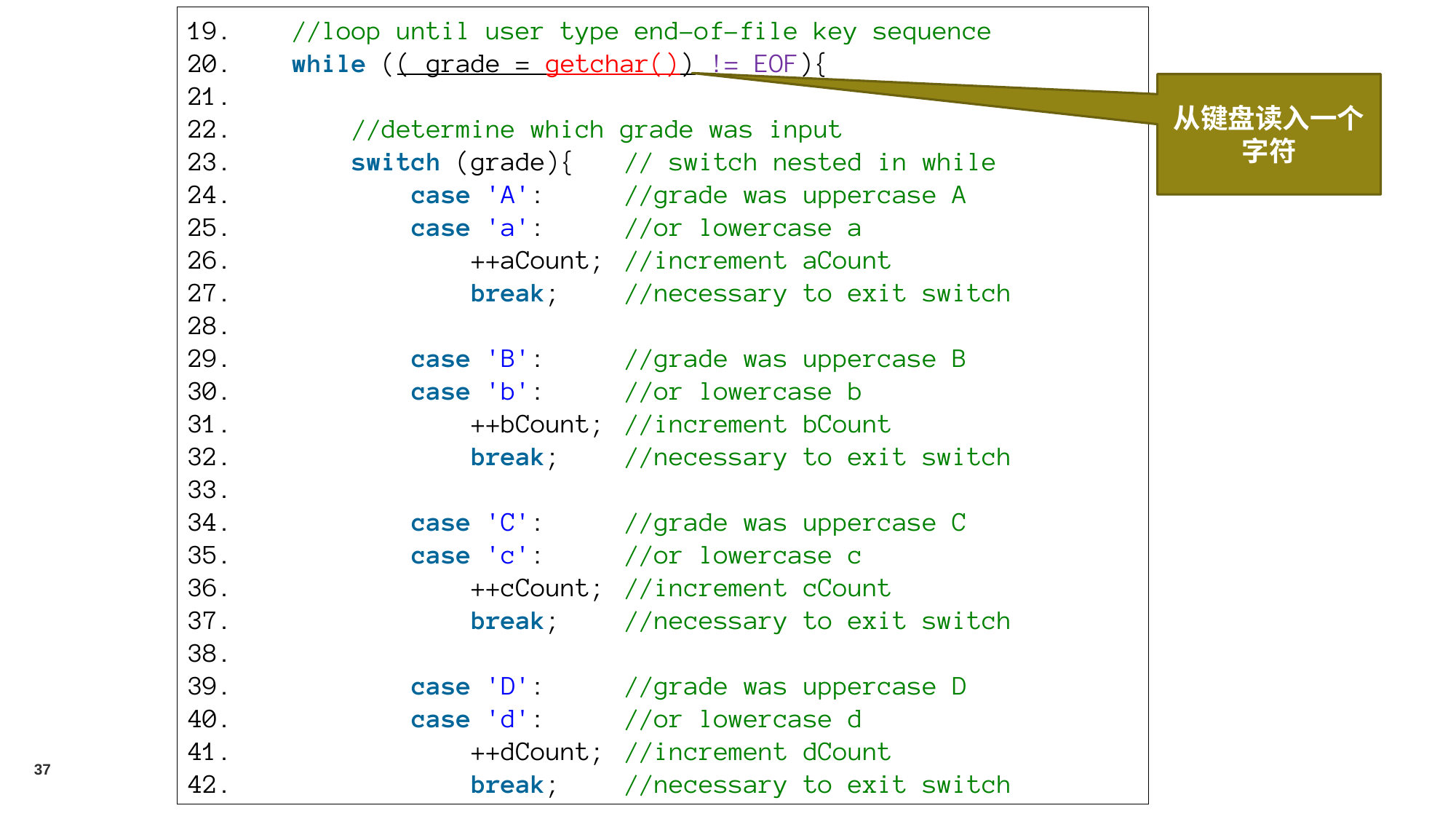

//loop until user type end-of-file key sequence
    while (( grade = getchar()) != EOF){

        //determine which grade was input
        switch (grade){	// switch nested in while
            case 'A':	//grade was uppercase A
            case 'a':	//or lowercase a
                ++aCount;	//increment aCount
                break;	//necessary to exit switch

            case 'B':	//grade was uppercase B
            case 'b':	//or lowercase b
                ++bCount;	//increment bCount
                break;	//necessary to exit switch

            case 'C':	//grade was uppercase C
            case 'c':	//or lowercase c
                ++cCount;	//increment cCount
                break;	//necessary to exit switch

            case 'D':	//grade was uppercase D
            case 'd':	//or lowercase d
                ++dCount;	//increment dCount
                break;	//necessary to exit switch
从键盘读入一个字符
37